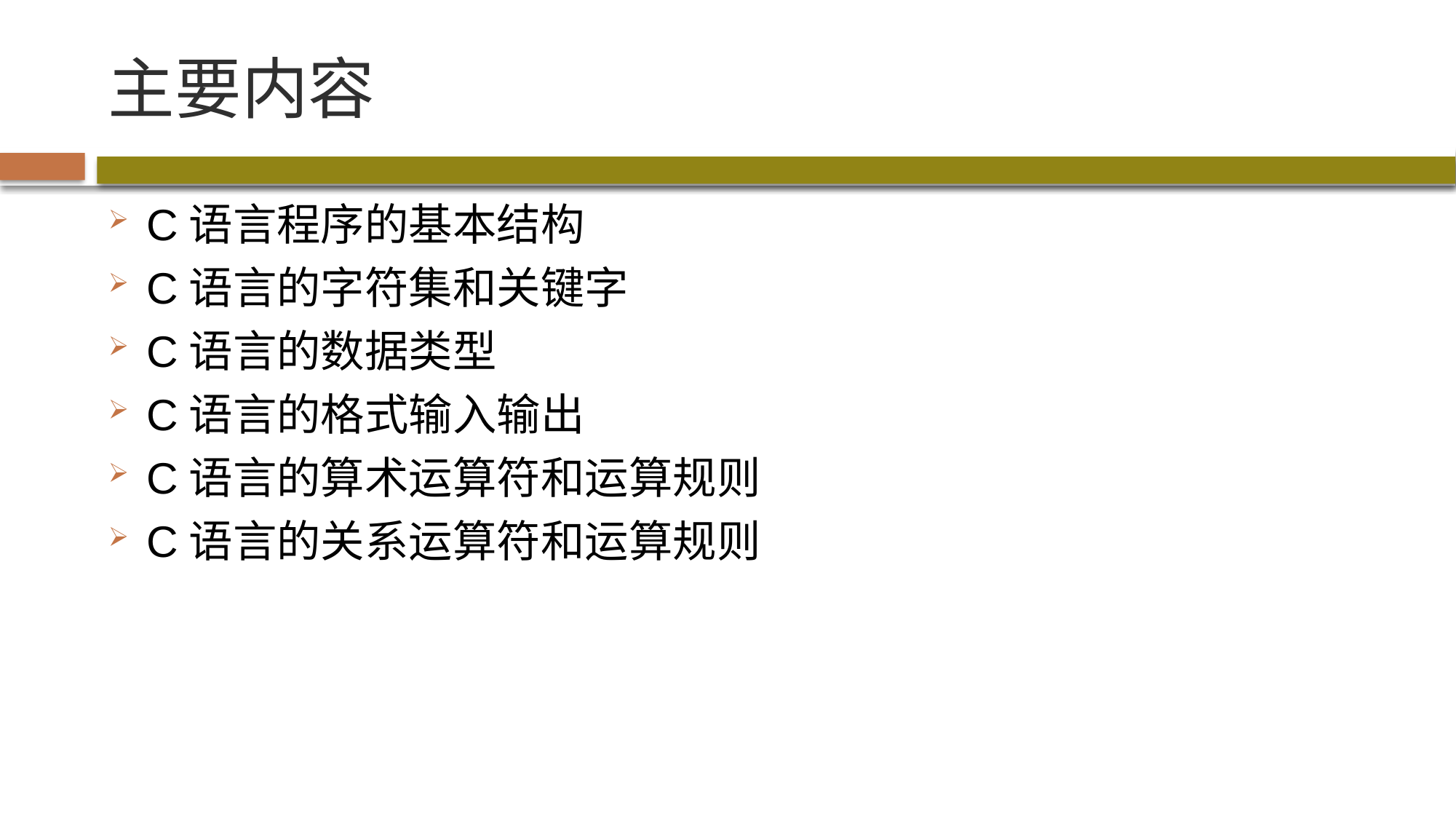

# 主要内容
C语言程序的基本结构
C语言的字符集和关键字
C语言的数据类型
C语言的格式输入输出
C语言的算术运算符和运算规则
C语言的关系运算符和运算规则